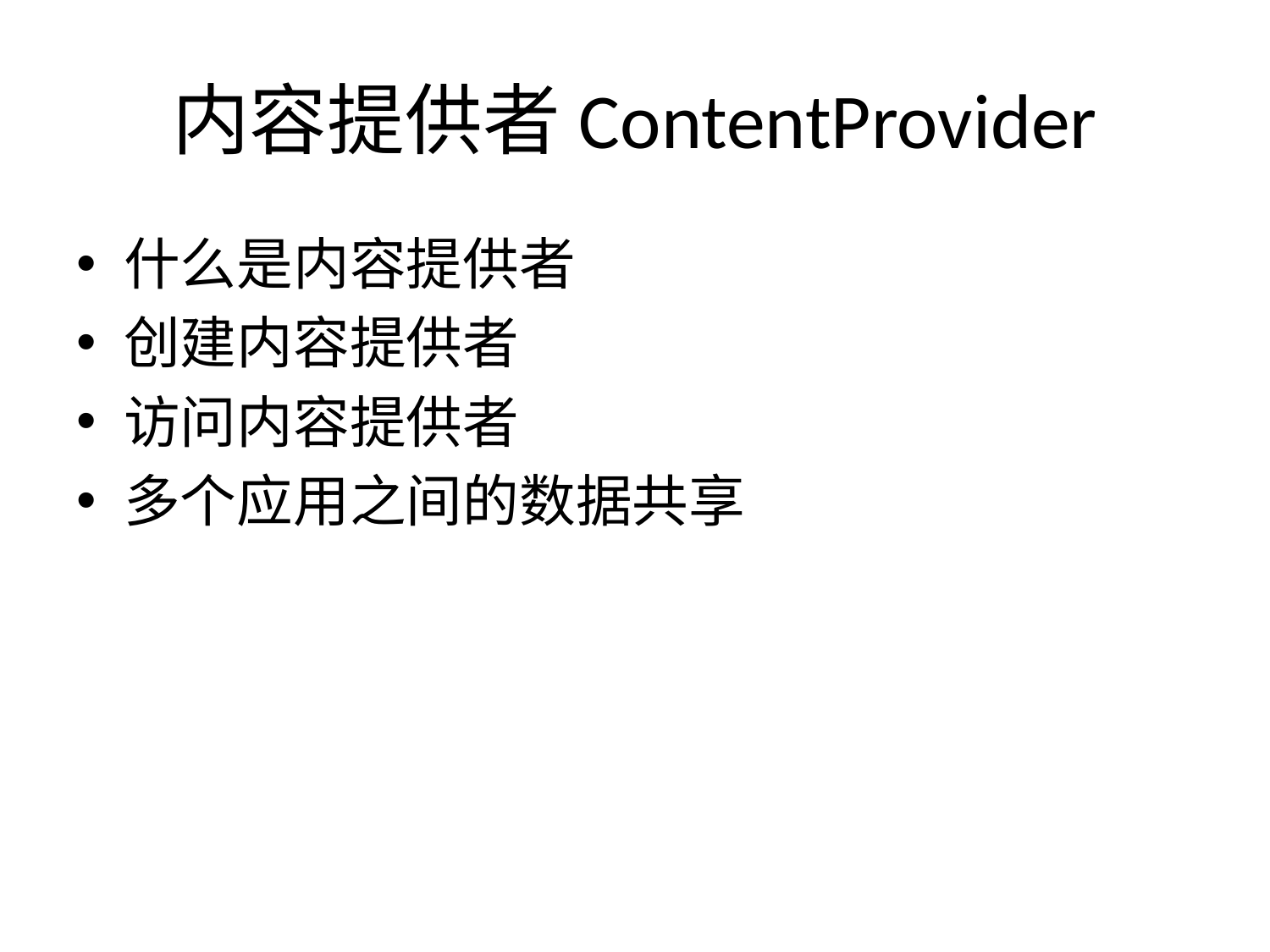

# 内容提供者ContentProvider
什么是内容提供者
创建内容提供者
访问内容提供者
多个应用之间的数据共享